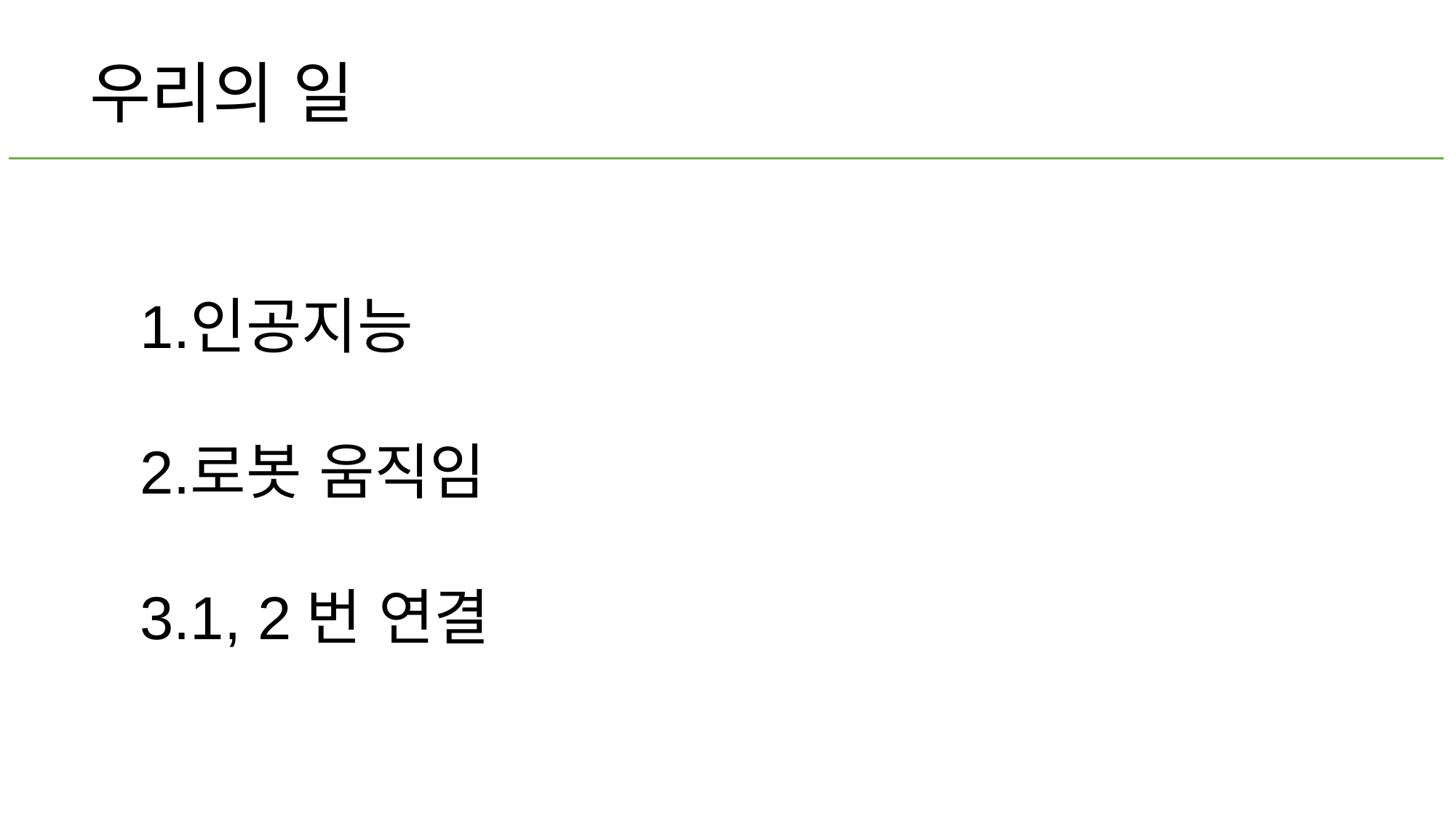

우리의 일
인공지능

로봇 움직임

1, 2번 연결